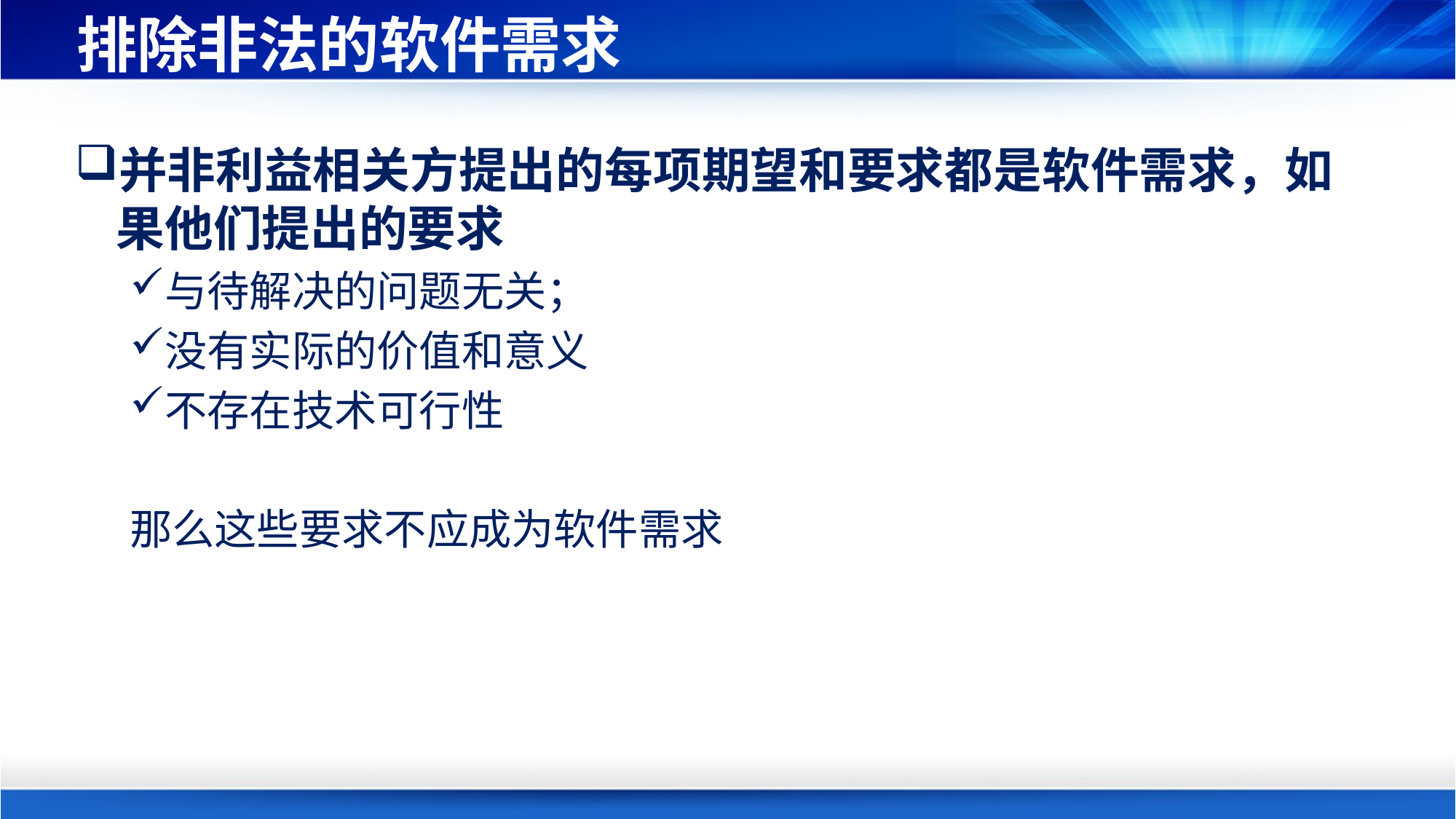

# 排除非法的软件需求
并非利益相关方提出的每项期望和要求都是软件需求，如果他们提出的要求
与待解决的问题无关；
没有实际的价值和意义
不存在技术可行性

那么这些要求不应成为软件需求